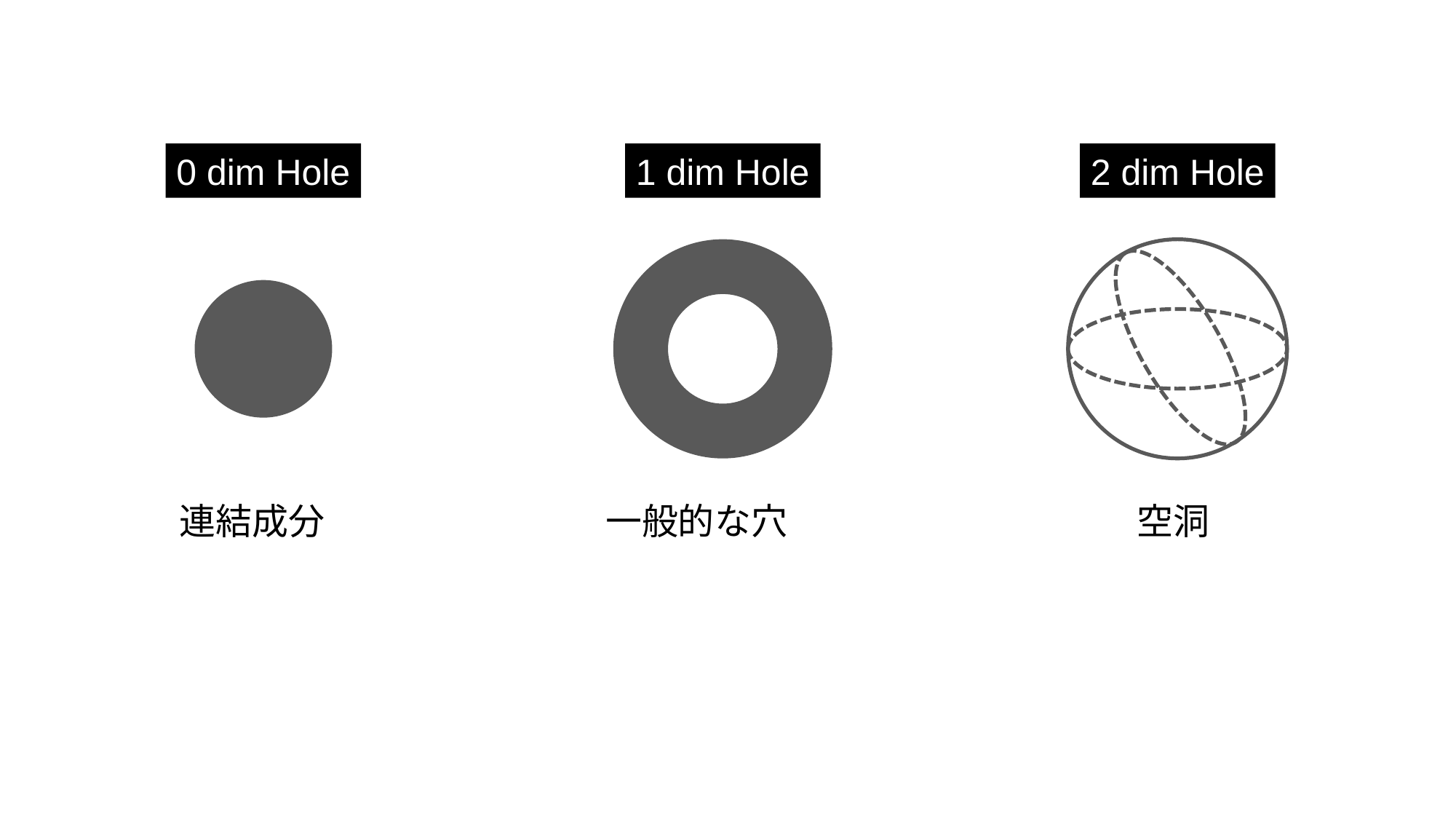

0 dim Hole

連結成分
1 dim Hole

一般的な穴
2 dim Hole

c
c
空洞